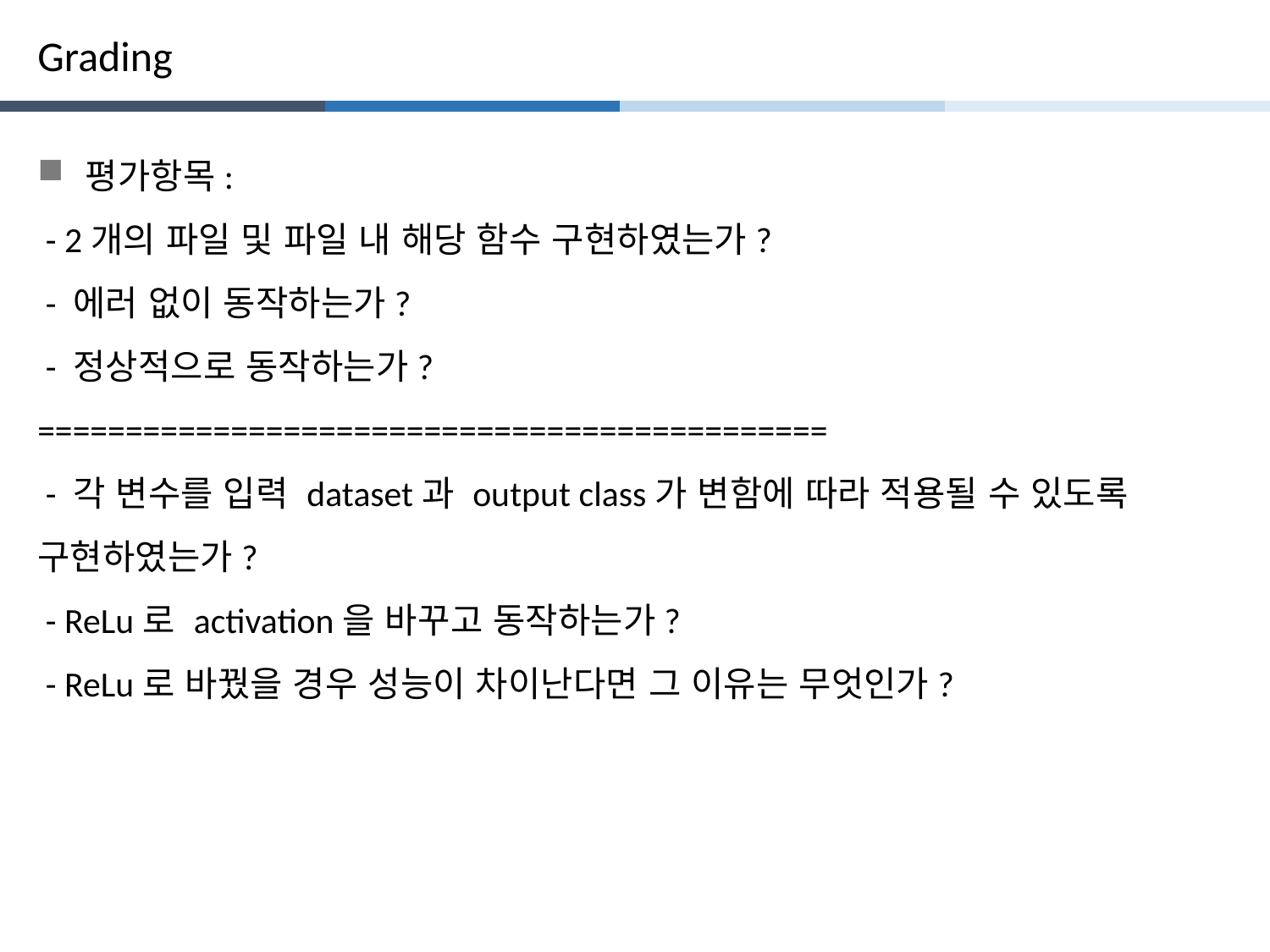

# Grading
평가항목:
 - 2개의 파일 및 파일 내 해당 함수 구현하였는가?
 - 에러 없이 동작하는가?
 - 정상적으로 동작하는가?
=============================================
 - 각 변수를 입력 dataset과 output class가 변함에 따라 적용될 수 있도록 구현하였는가?
 - ReLu로 activation을 바꾸고 동작하는가?
 - ReLu로 바꿨을 경우 성능이 차이난다면 그 이유는 무엇인가?